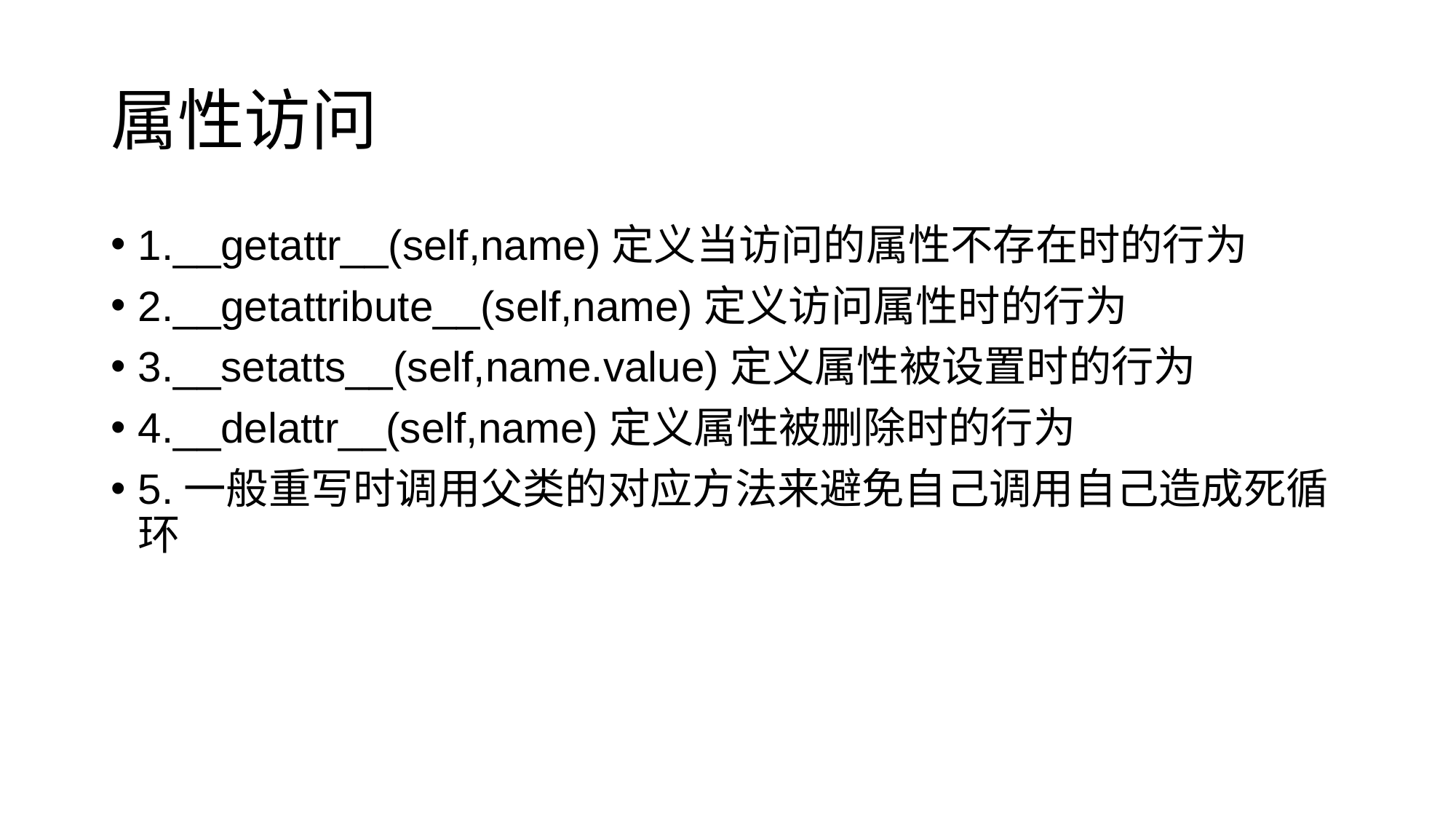

# 属性访问
1.__getattr__(self,name)定义当访问的属性不存在时的行为
2.__getattribute__(self,name)定义访问属性时的行为
3.__setatts__(self,name.value)定义属性被设置时的行为
4.__delattr__(self,name)定义属性被删除时的行为
5.一般重写时调用父类的对应方法来避免自己调用自己造成死循环